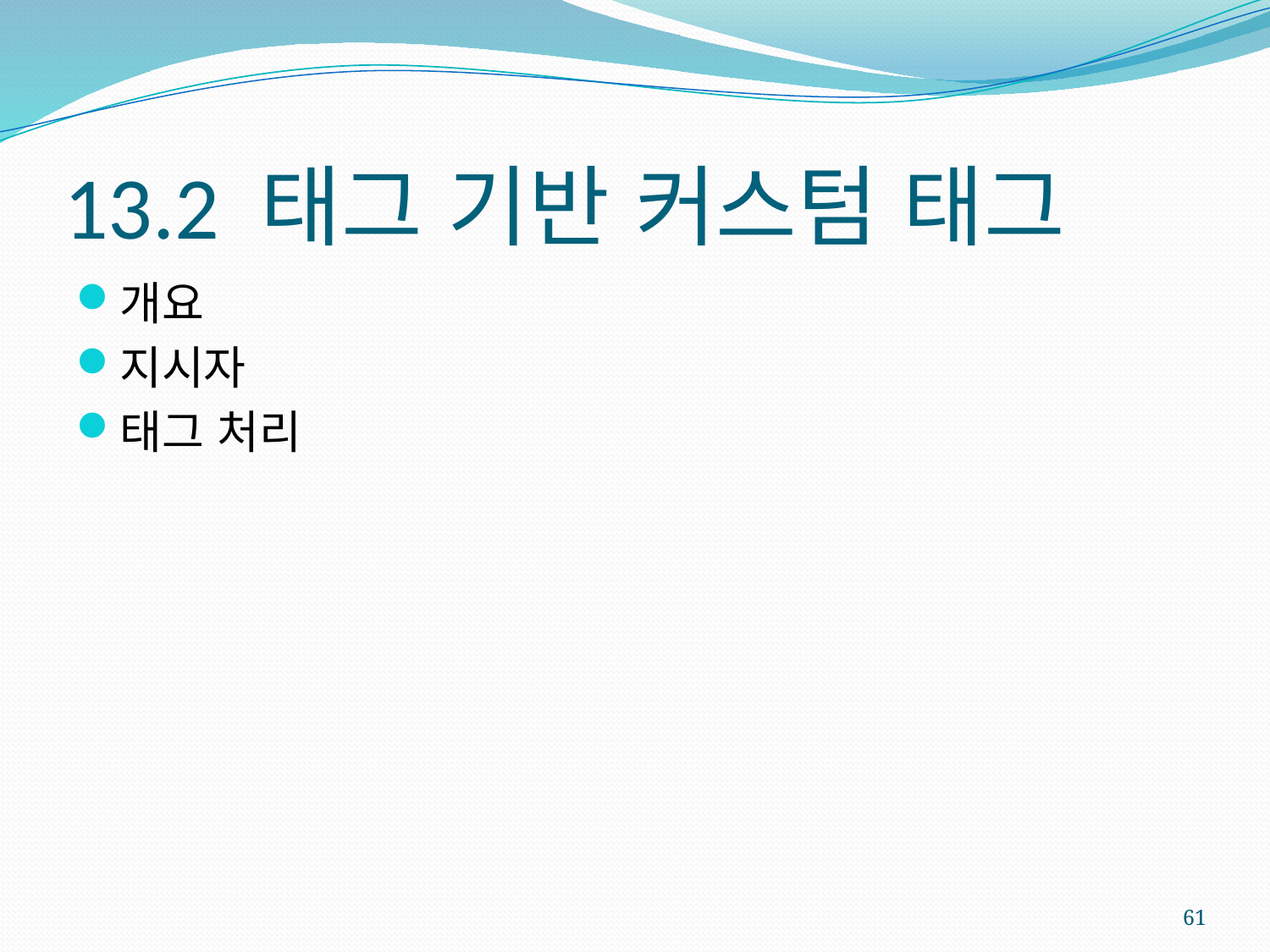

# 13.2 태그 기반 커스텀 태그
개요
지시자
태그 처리
61